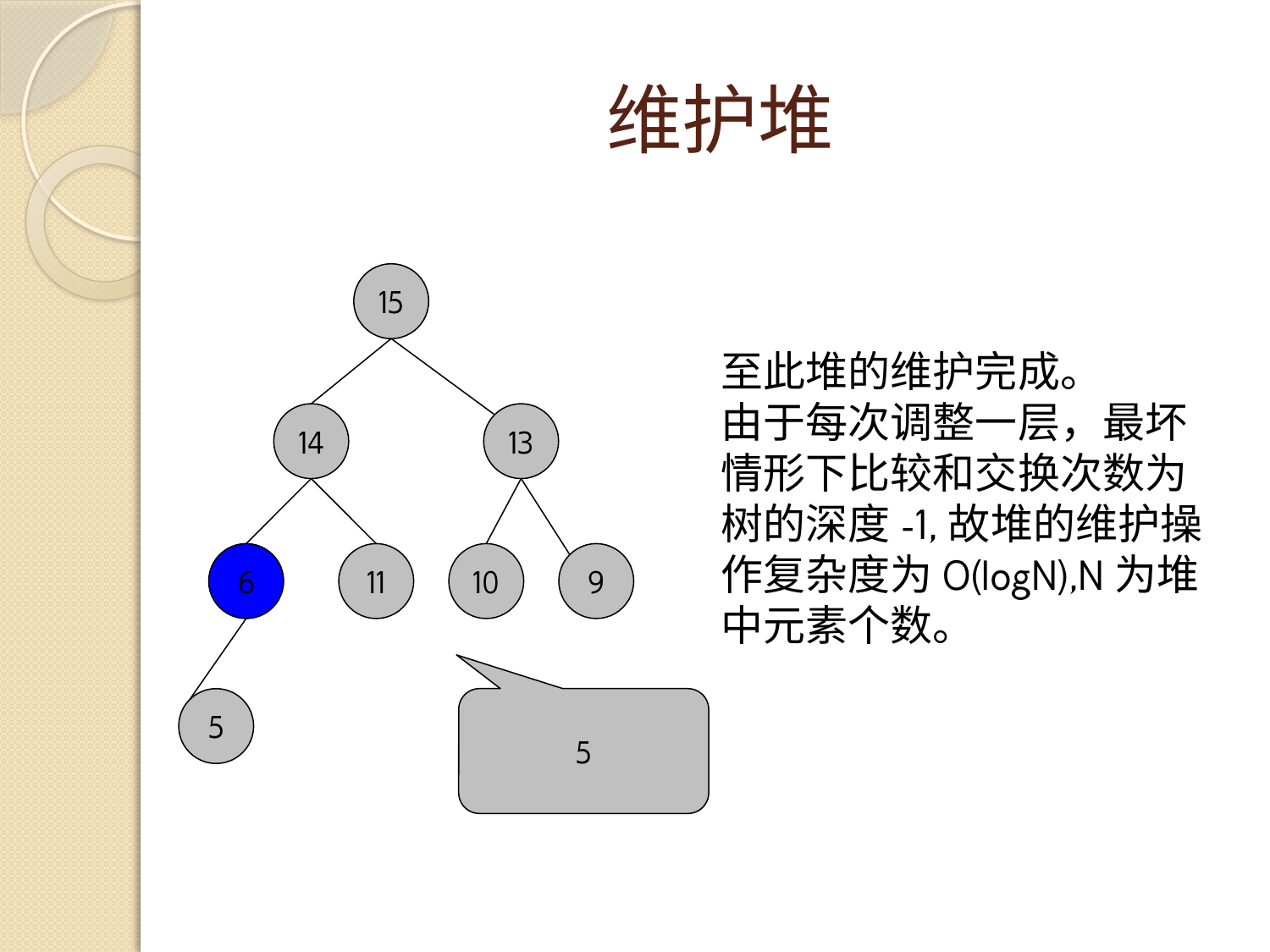

# 维护堆
15
至此堆的维护完成。
由于每次调整一层，最坏情形下比较和交换次数为树的深度-1,故堆的维护操作复杂度为O(logN),N为堆中元素个数。
14
13
6
11
10
9
5
5